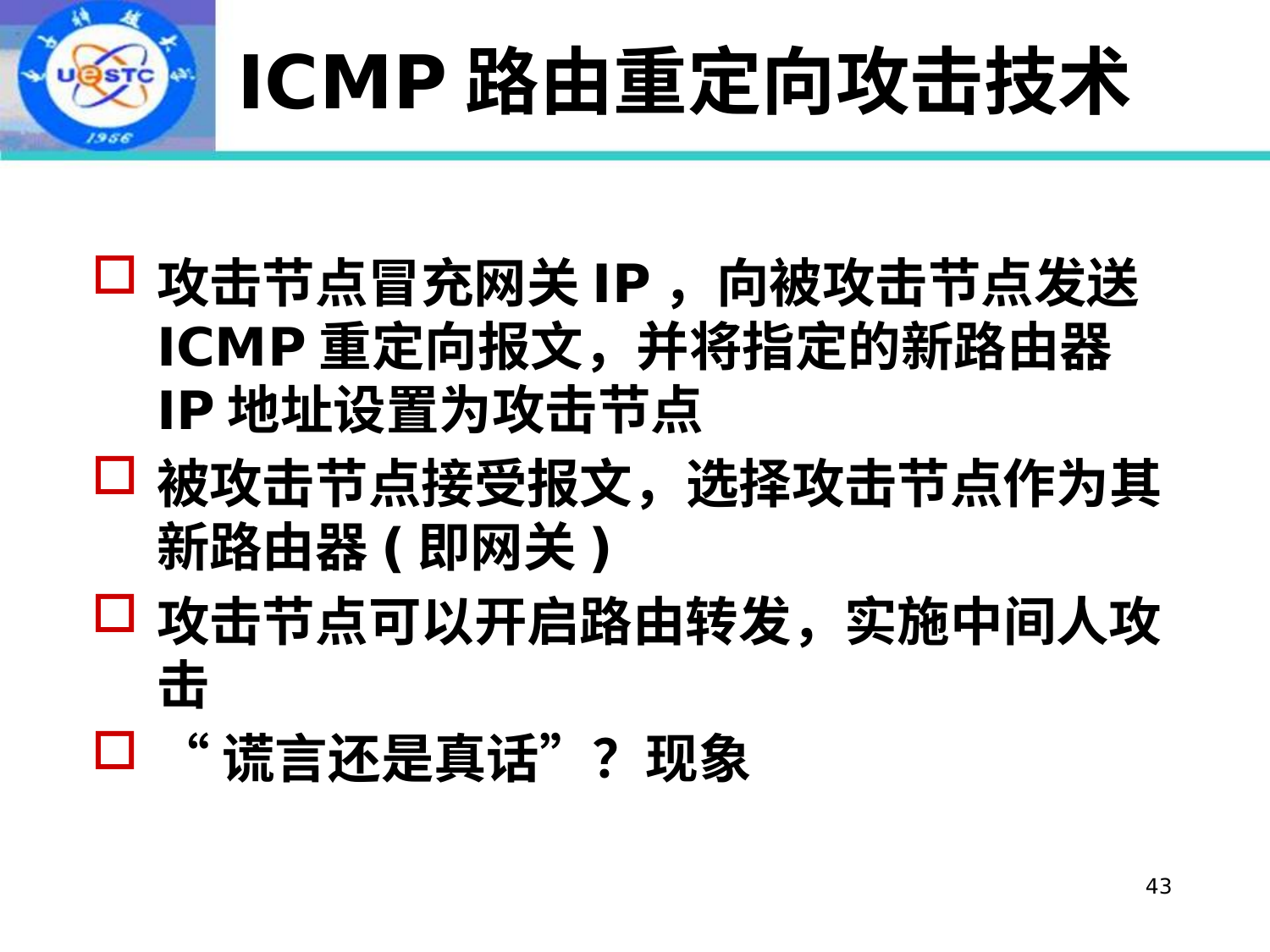

# ICMP路由重定向攻击技术
攻击节点冒充网关IP，向被攻击节点发送ICMP重定向报文，并将指定的新路由器IP地址设置为攻击节点
被攻击节点接受报文，选择攻击节点作为其新路由器(即网关)
攻击节点可以开启路由转发，实施中间人攻击
“谎言还是真话”？现象
43